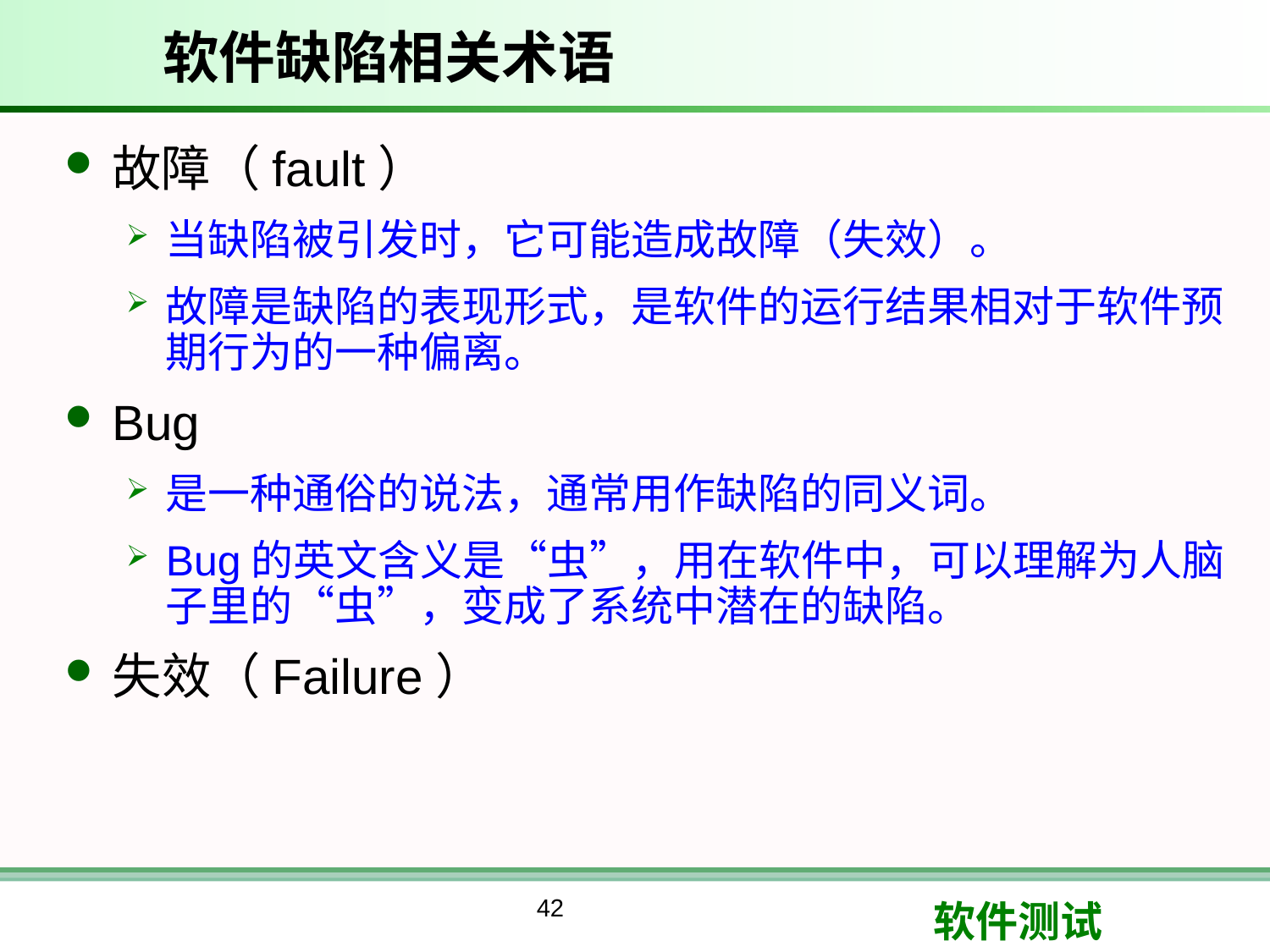

# 软件缺陷相关术语
故障（fault）
当缺陷被引发时，它可能造成故障（失效）。
故障是缺陷的表现形式，是软件的运行结果相对于软件预期行为的一种偏离。
Bug
是一种通俗的说法，通常用作缺陷的同义词。
Bug的英文含义是“虫”，用在软件中，可以理解为人脑子里的“虫”，变成了系统中潜在的缺陷。
失效（Failure）

42